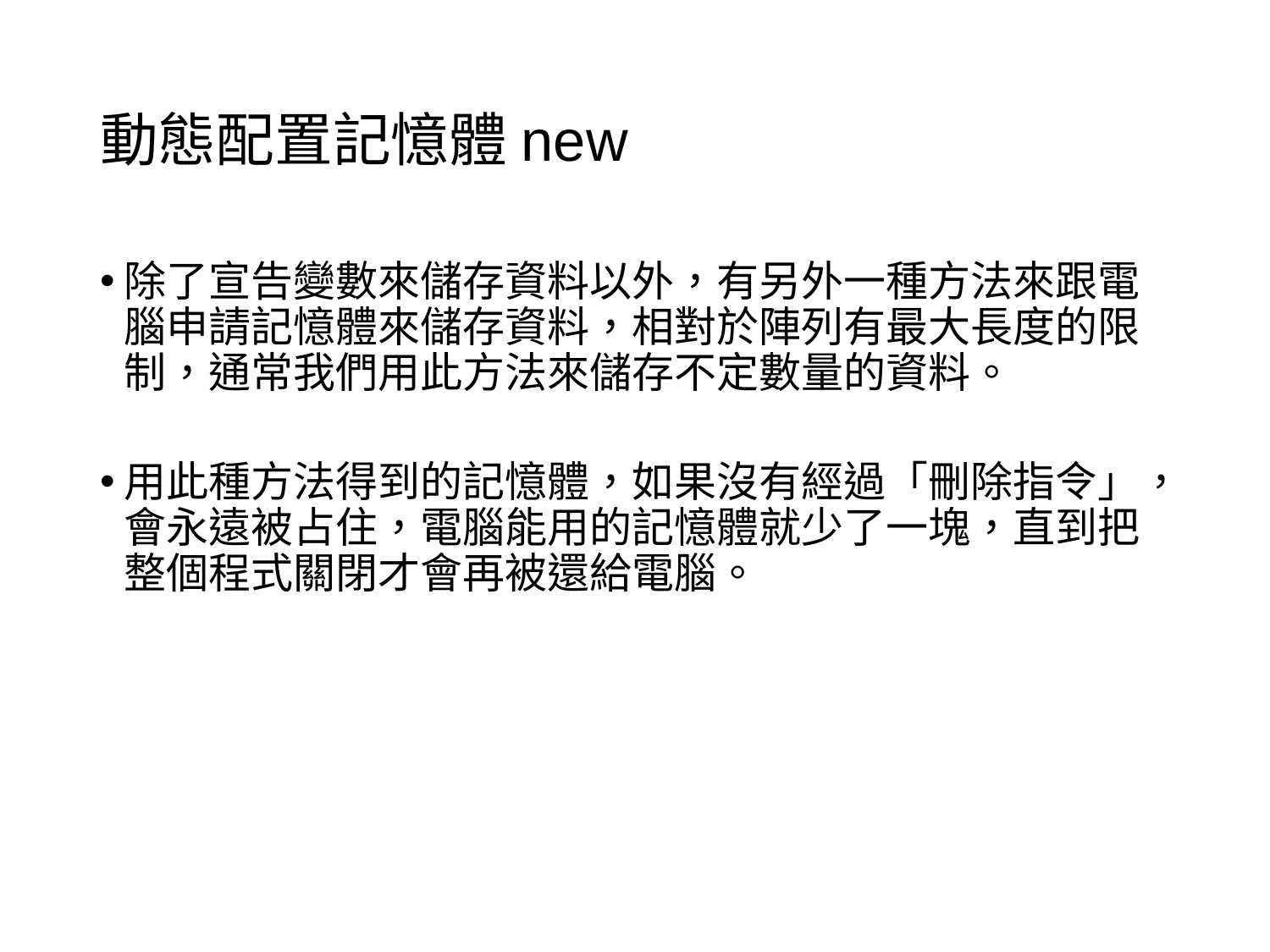

# 動態配置記憶體new
除了宣告變數來儲存資料以外，有另外一種方法來跟電腦申請記憶體來儲存資料，相對於陣列有最大長度的限制，通常我們用此方法來儲存不定數量的資料。
用此種方法得到的記憶體，如果沒有經過「刪除指令」，會永遠被占住，電腦能用的記憶體就少了一塊，直到把整個程式關閉才會再被還給電腦。